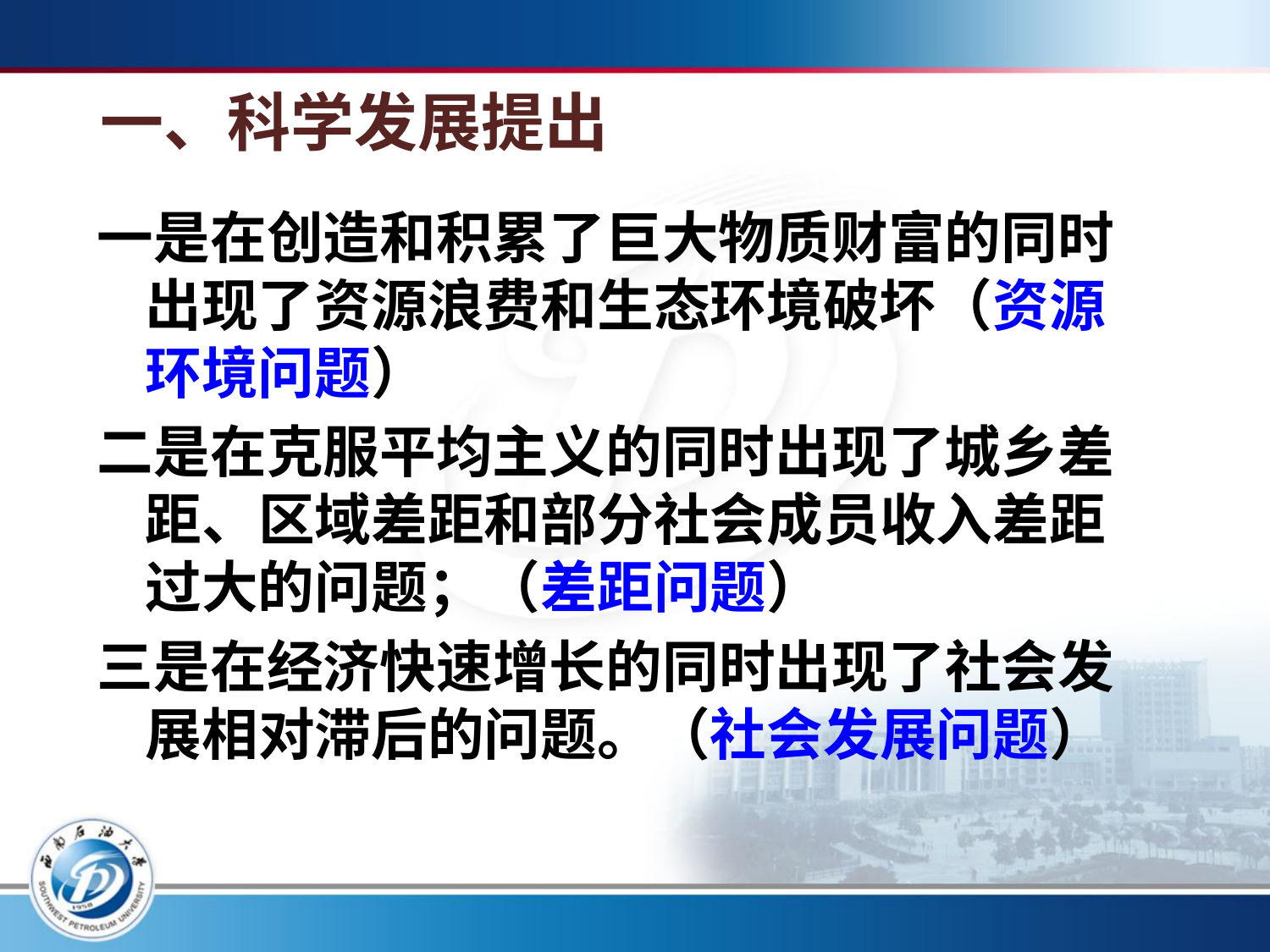

一、科学发展提出
一是在创造和积累了巨大物质财富的同时出现了资源浪费和生态环境破坏（资源环境问题）
二是在克服平均主义的同时出现了城乡差距、区域差距和部分社会成员收入差距过大的问题；（差距问题）
三是在经济快速增长的同时出现了社会发展相对滞后的问题。（社会发展问题）